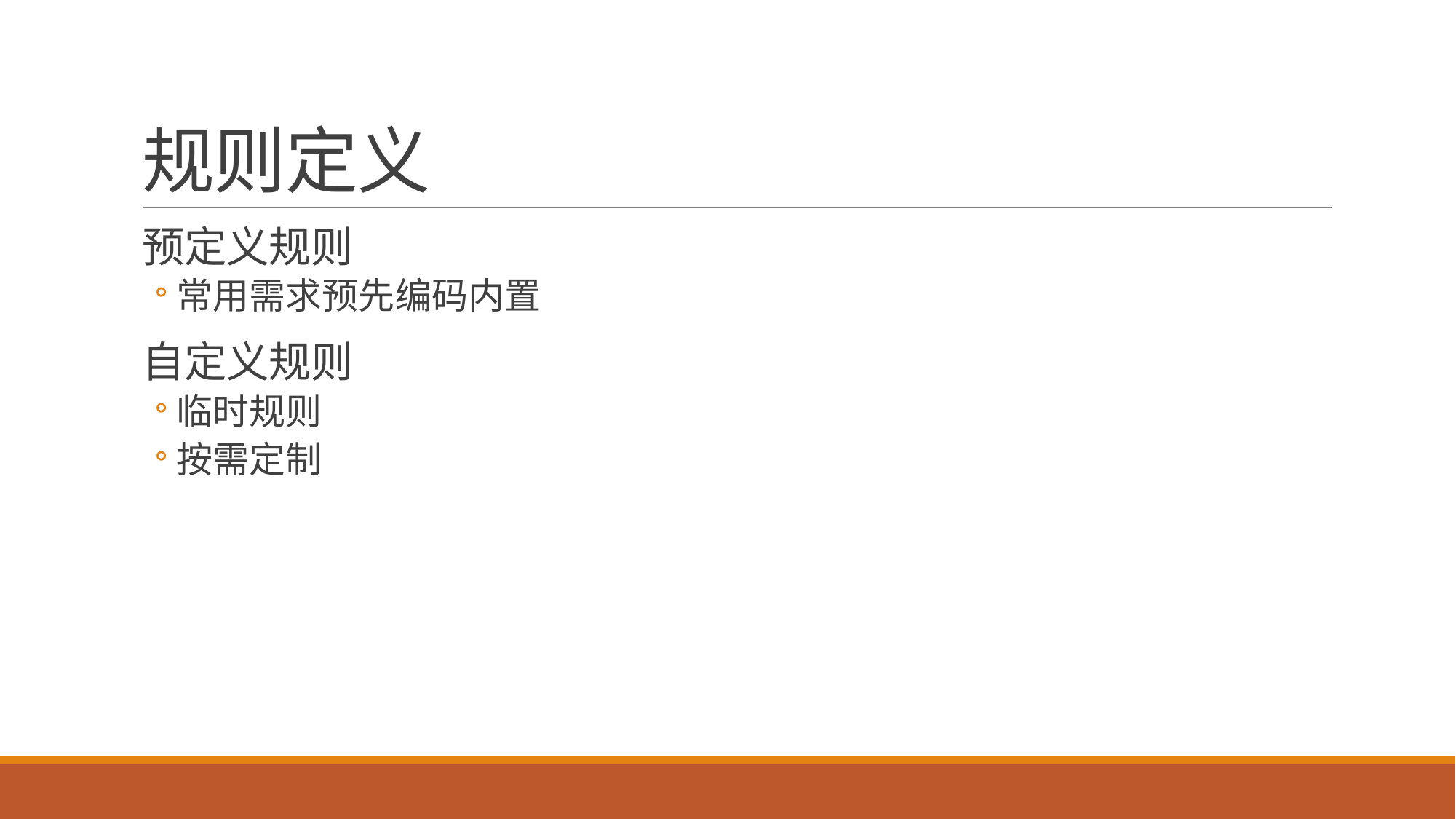

# 规则定义
预定义规则
常用需求预先编码内置
自定义规则
临时规则
按需定制